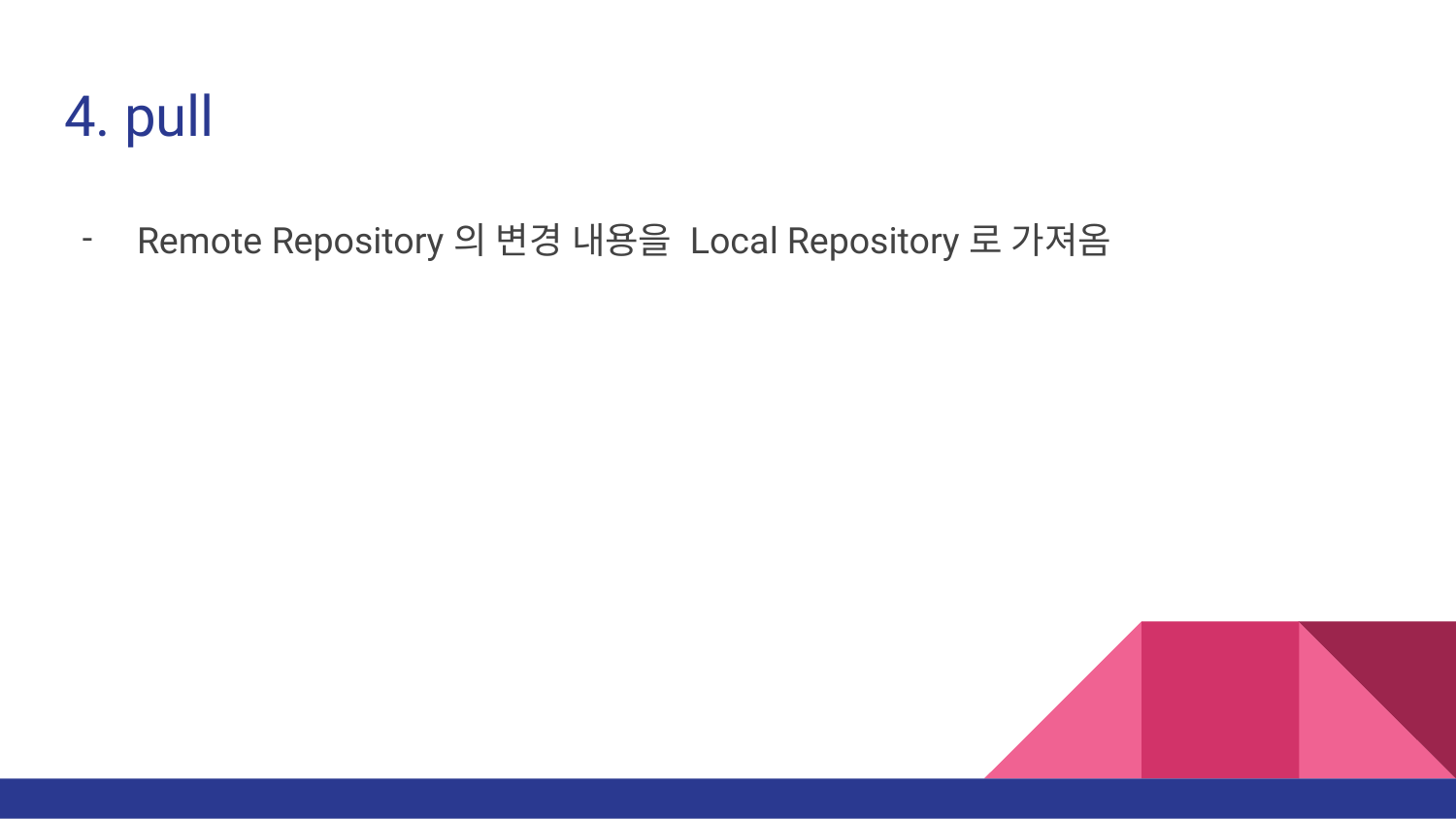

# 4. pull
Remote Repository의 변경 내용을 Local Repository로 가져옴